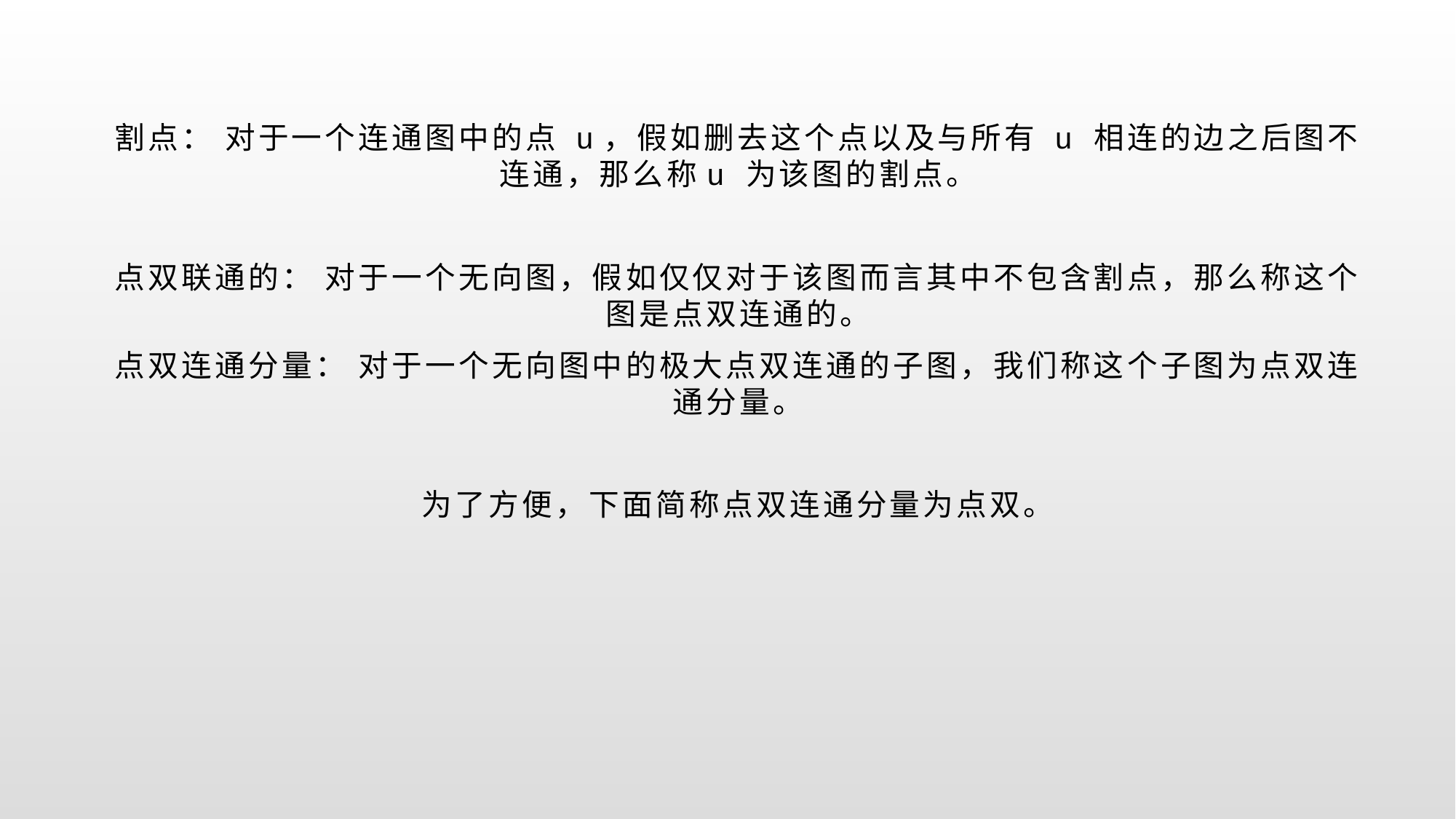

割点： 对于一个连通图中的点 u，假如删去这个点以及与所有 u 相连的边之后图不连通，那么称u 为该图的割点。

点双联通的： 对于一个无向图，假如仅仅对于该图而言其中不包含割点，那么称这个图是点双连通的。
点双连通分量： 对于一个无向图中的极大点双连通的子图，我们称这个子图为点双连通分量。

为了方便，下面简称点双连通分量为点双。